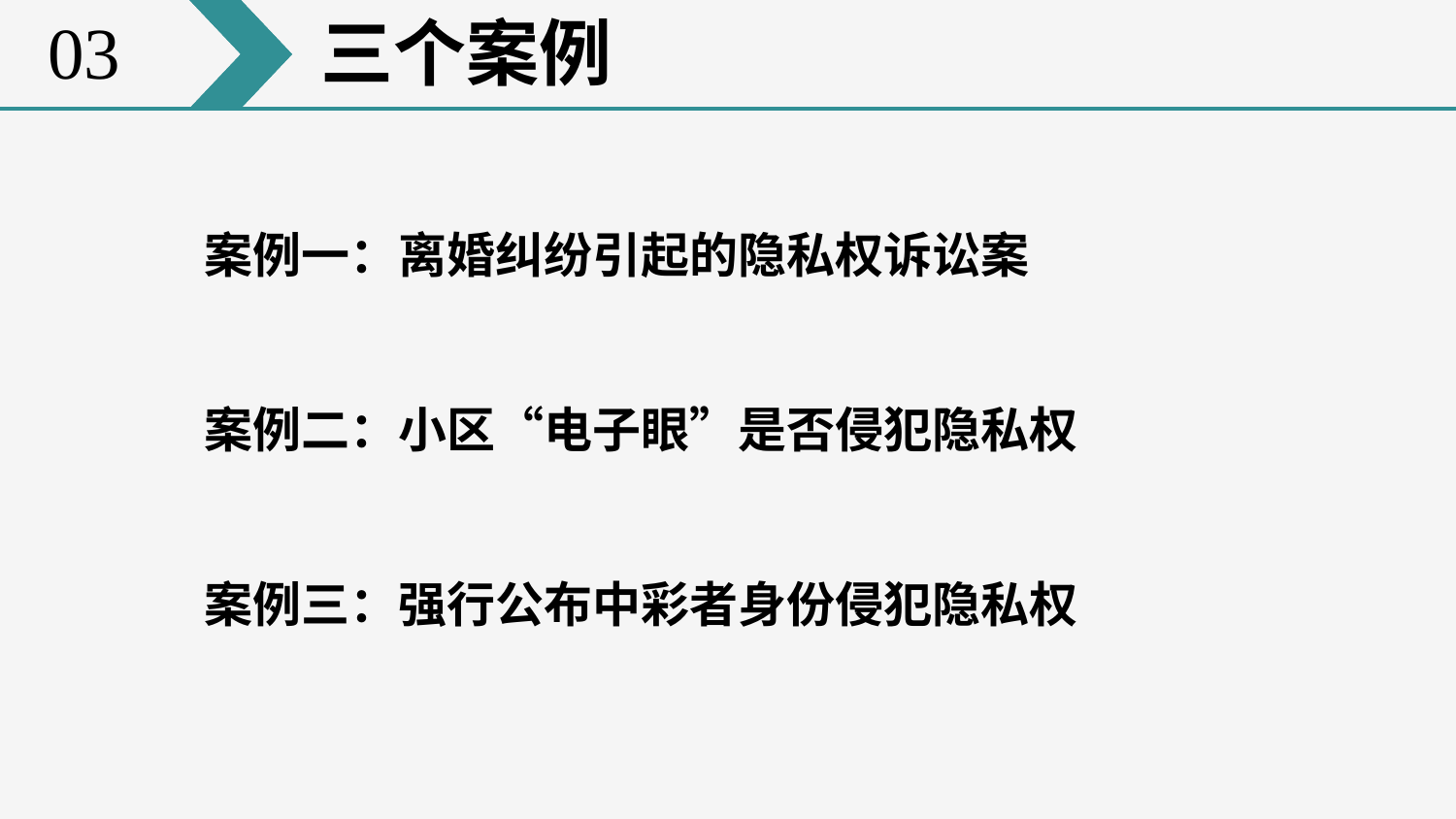

03
三个案例
案例一：离婚纠纷引起的隐私权诉讼案

案例二：小区“电子眼”是否侵犯隐私权

案例三：强行公布中彩者身份侵犯隐私权